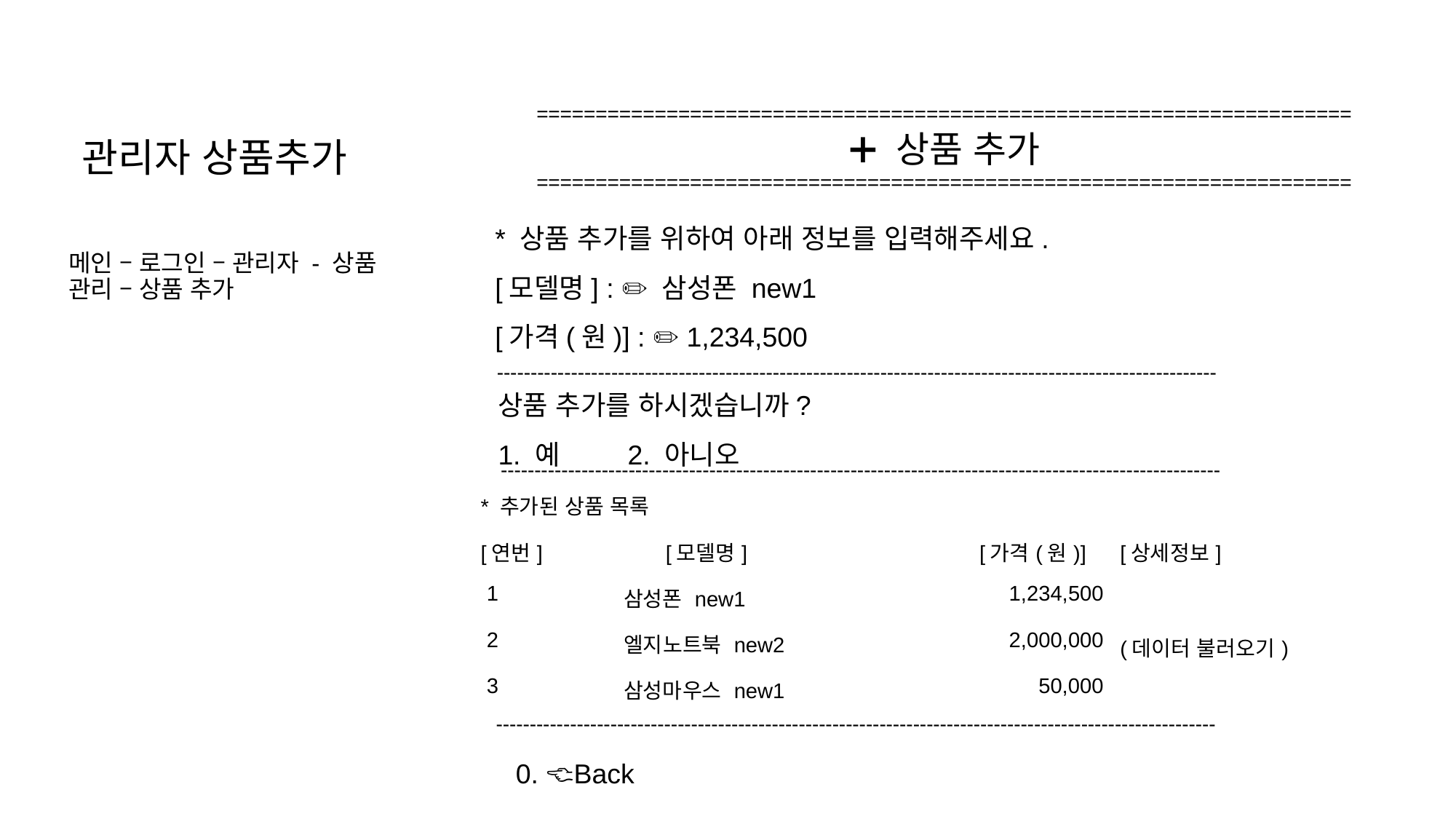

=====================================================================
➕ 상품 추가
=====================================================================
관리자 상품추가
* 상품 추가를 위하여 아래 정보를 입력해주세요.
[모델명] : ✏ 삼성폰 new1
[가격(원)] : ✏ 1,234,500
메인 – 로그인 – 관리자 - 상품 관리 – 상품 추가
-----------------------------------------------------------------------------------------------------------
상품 추가를 하시겠습니까?
1. 예        2. 아니오
-----------------------------------------------------------------------------------------------------------
| \* 추가된 상품 목록 |  |  |  |
| --- | --- | --- | --- |
| [연번] | [모델명] | [가격(원)] | [상세정보] |
| 1 | 삼성폰 new1 | 1,234,500 | (데이터 불러오기) |
| 2 | 엘지노트북 new2 | 2,000,000 |  |
| 3 | 삼성마우스 new1 | 50,000 |  |
-----------------------------------------------------------------------------------------------------------
0. 👈Back